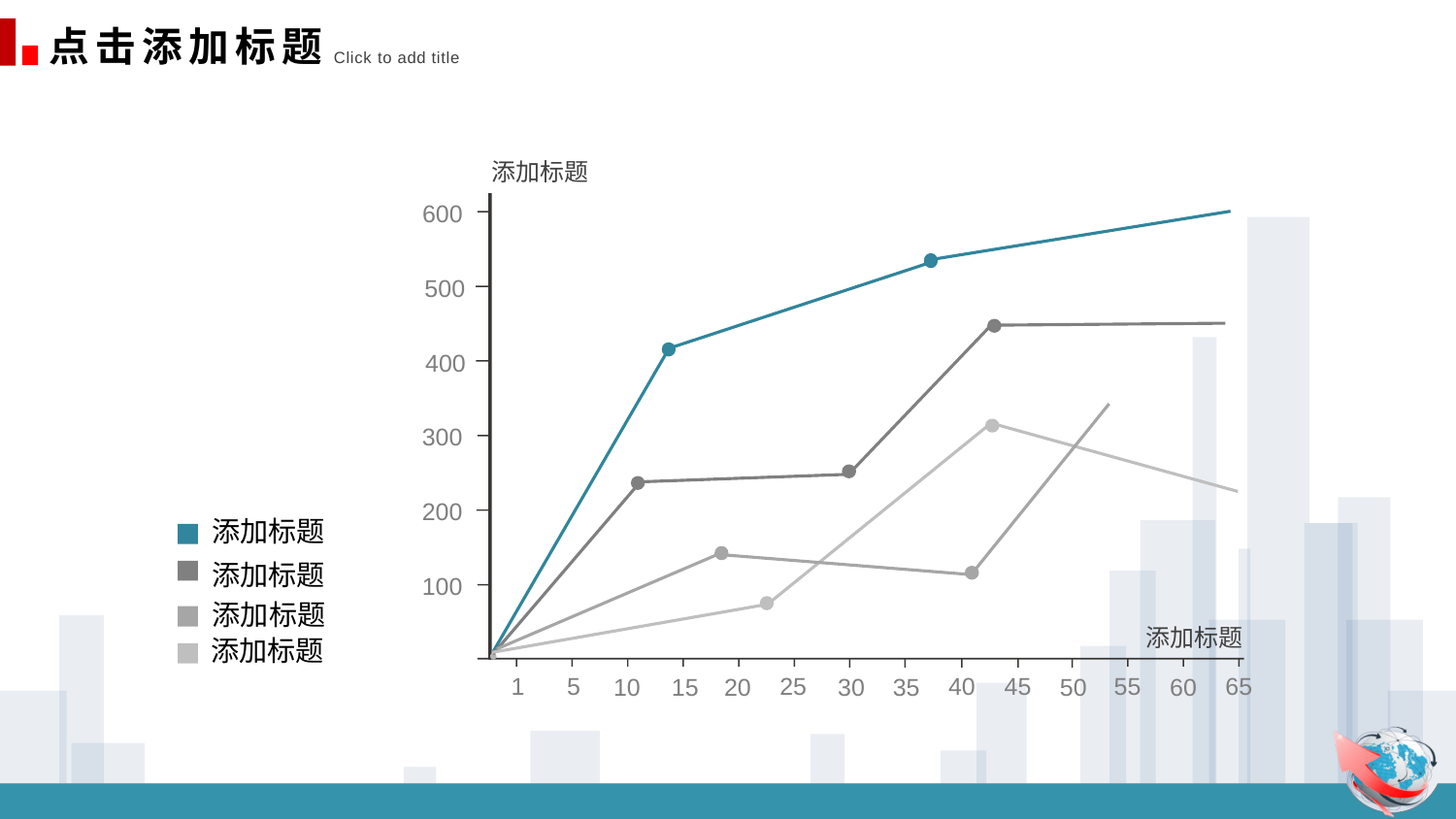

点击添加标题
Click to add title
添加标题
600

500

400

300

200

100

1
65
40
55
5
45
25
20
15
10
35
50
30
60

添加标题

添加标题

添加标题

添加标题

添加标题